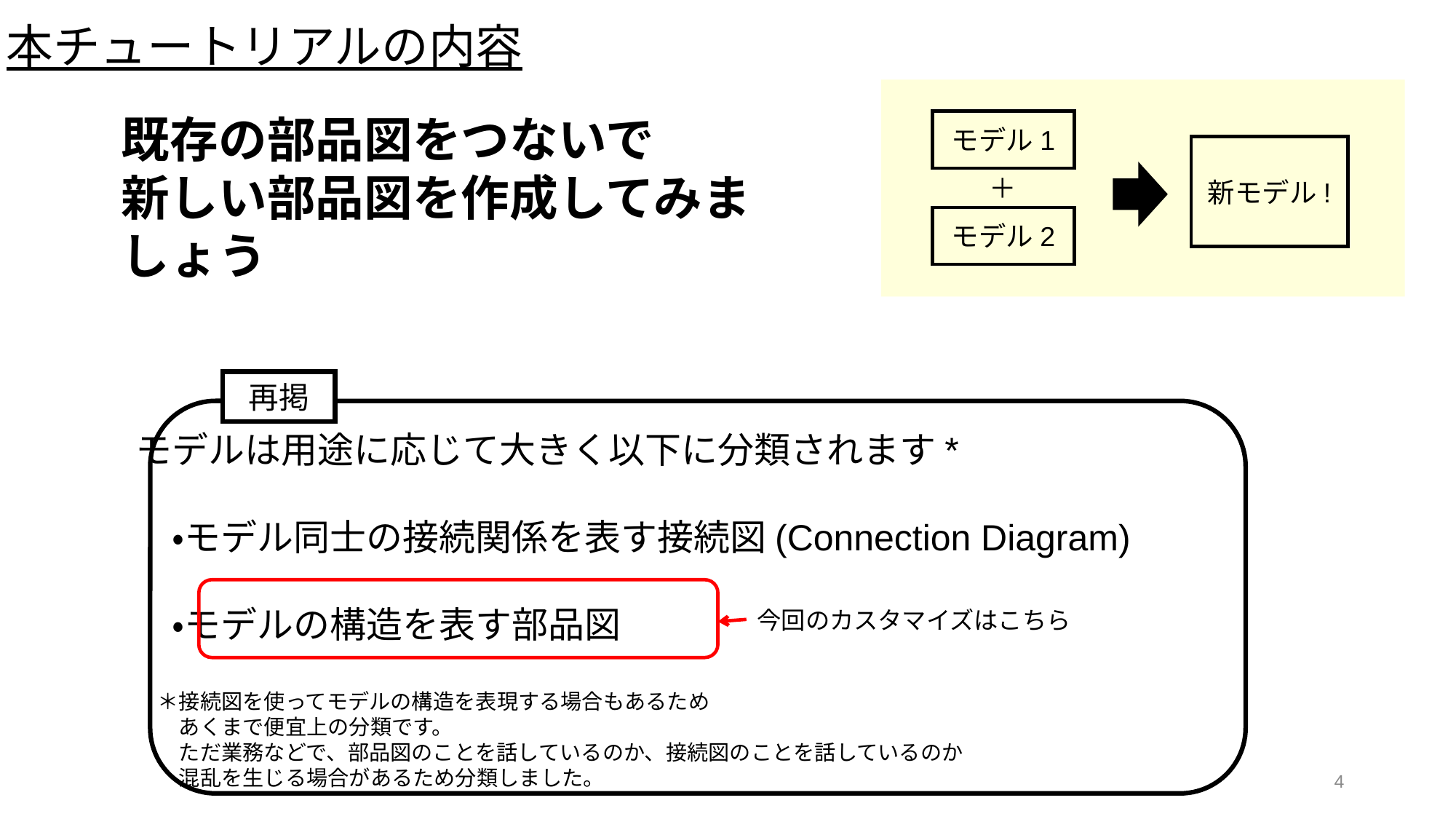

本チュートリアルの内容

既存の部品図をつないで
新しい部品図を作成してみましょう
モデル1
新モデル!
＋

モデル2
再掲

モデルは用途に応じて大きく以下に分類されます*

　・モデル同士の接続関係を表す接続図(Connection Diagram)

　・モデルの構造を表す部品図

今回のカスタマイズはこちら
＊接続図を使ってモデルの構造を表現する場合もあるため
　あくまで便宜上の分類です。
　ただ業務などで、部品図のことを話しているのか、接続図のことを話しているのか
　混乱を生じる場合があるため分類しました。
4